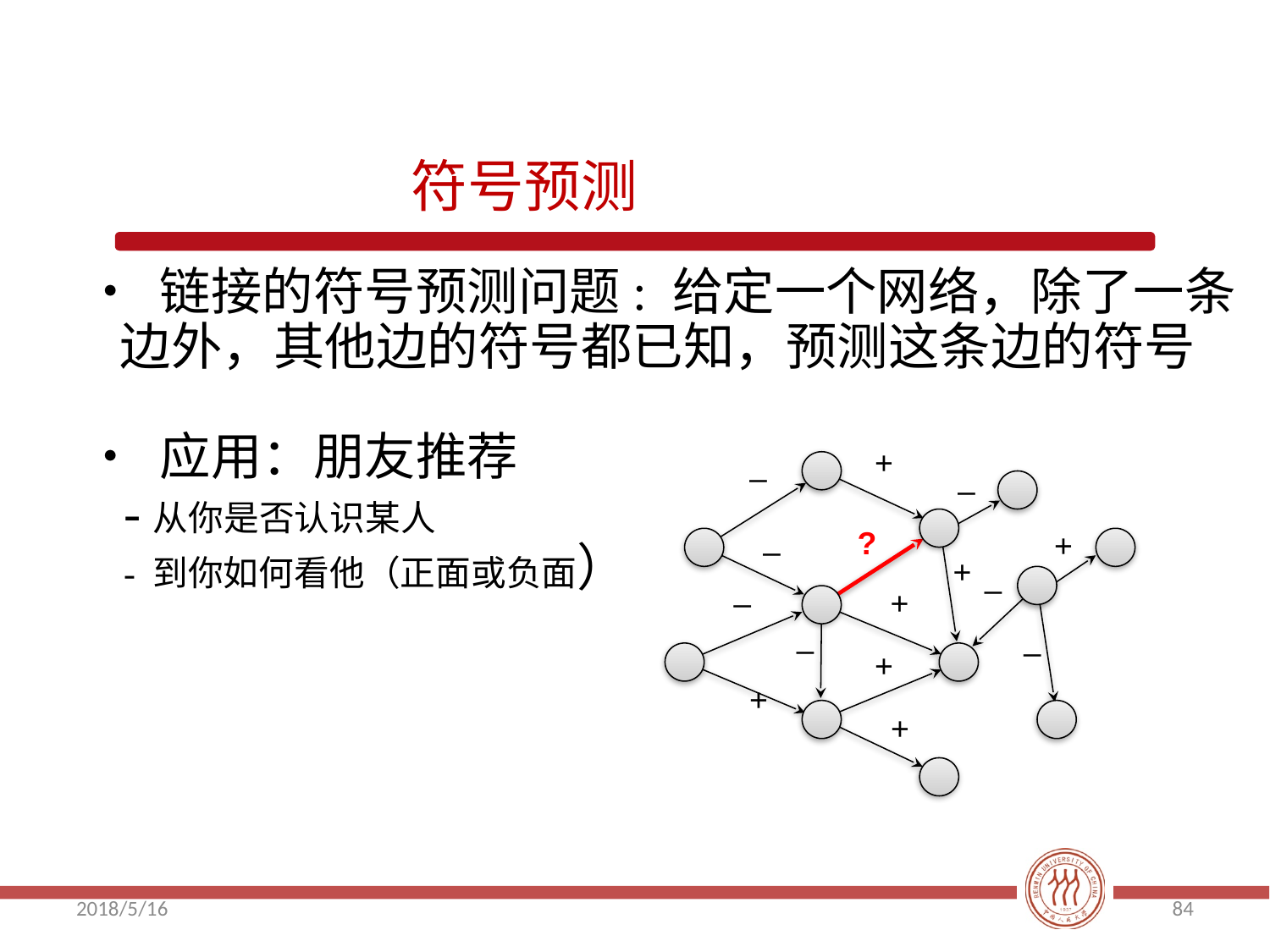

符号预测

• 链接的符号预测问题: 给定一个网络，除了一条
  边外，其他边的符号都已知，预测这条边的符号

• 应用：朋友推荐
   -从你是否认识某人
   - 到你如何看他（正面或负面）

+
–
–
?
+
–
+
–
–
+
–
–
+
+
+

2018/5/16
84